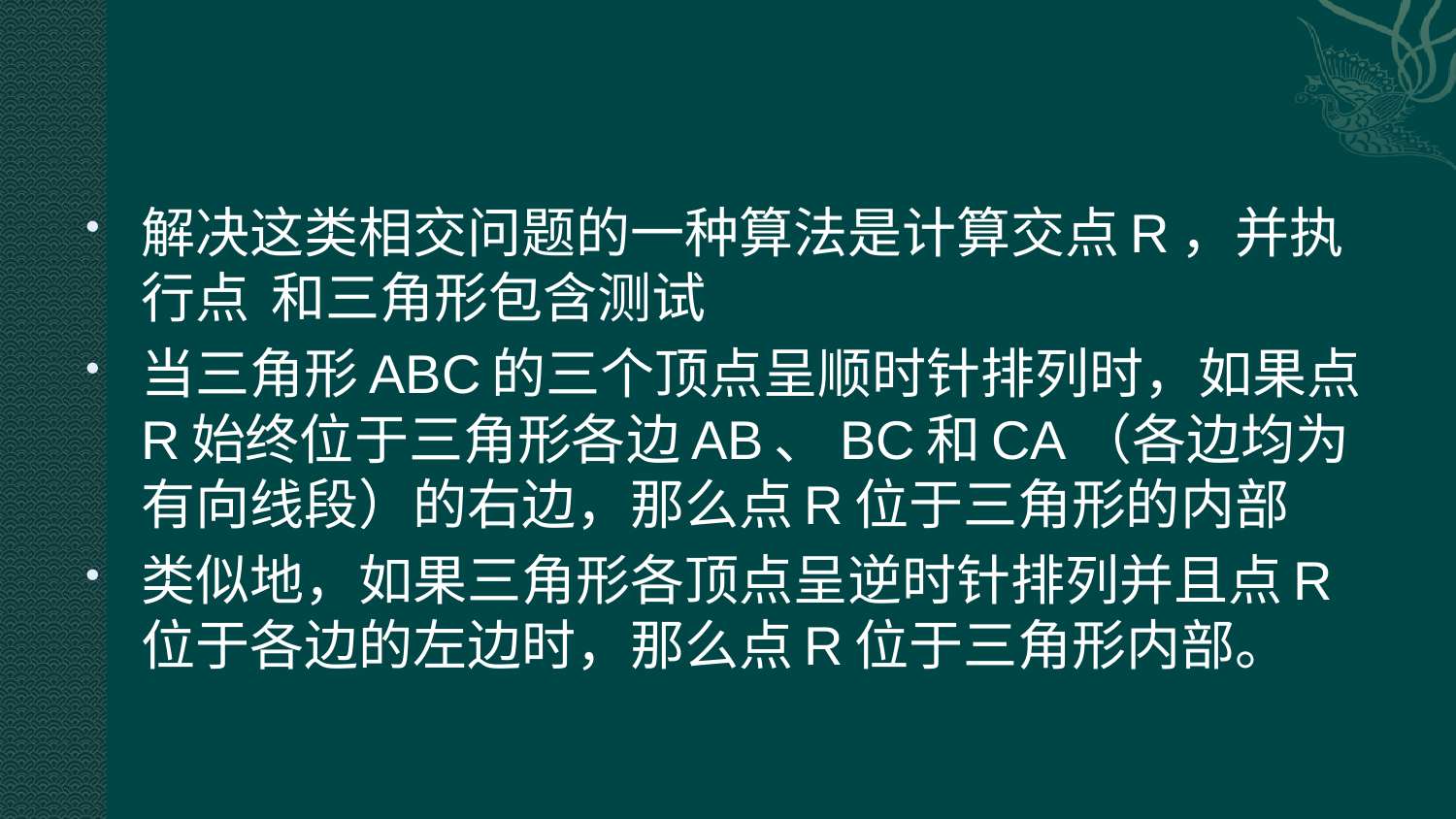

#
解决这类相交问题的一种算法是计算交点R，并执行点­和三角形包含测试
当三角形ABC的三个顶点呈顺时针排列时，如果点R始终位于三角形各边AB、BC和CA（各边均为有向线段）的右边，那么点R位于三角形的内部
类似地，如果三角形各顶点呈逆时针排列并且点R位于各边的左边时，那么点R位于三角形内部。